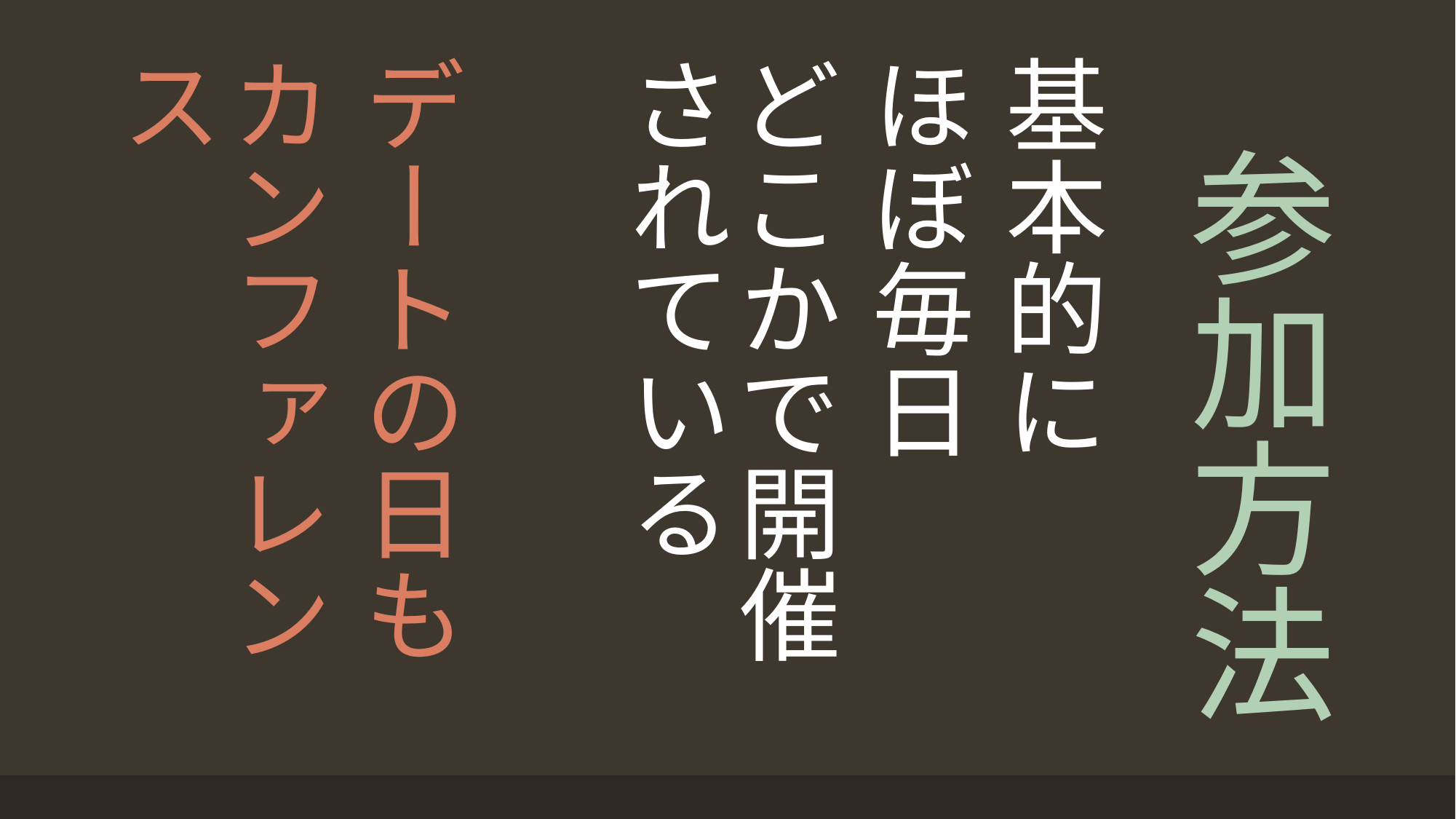

基本的に
ほぼ毎日
どこかで開催されている

デートの日も
カンファレンス
# 参加方法